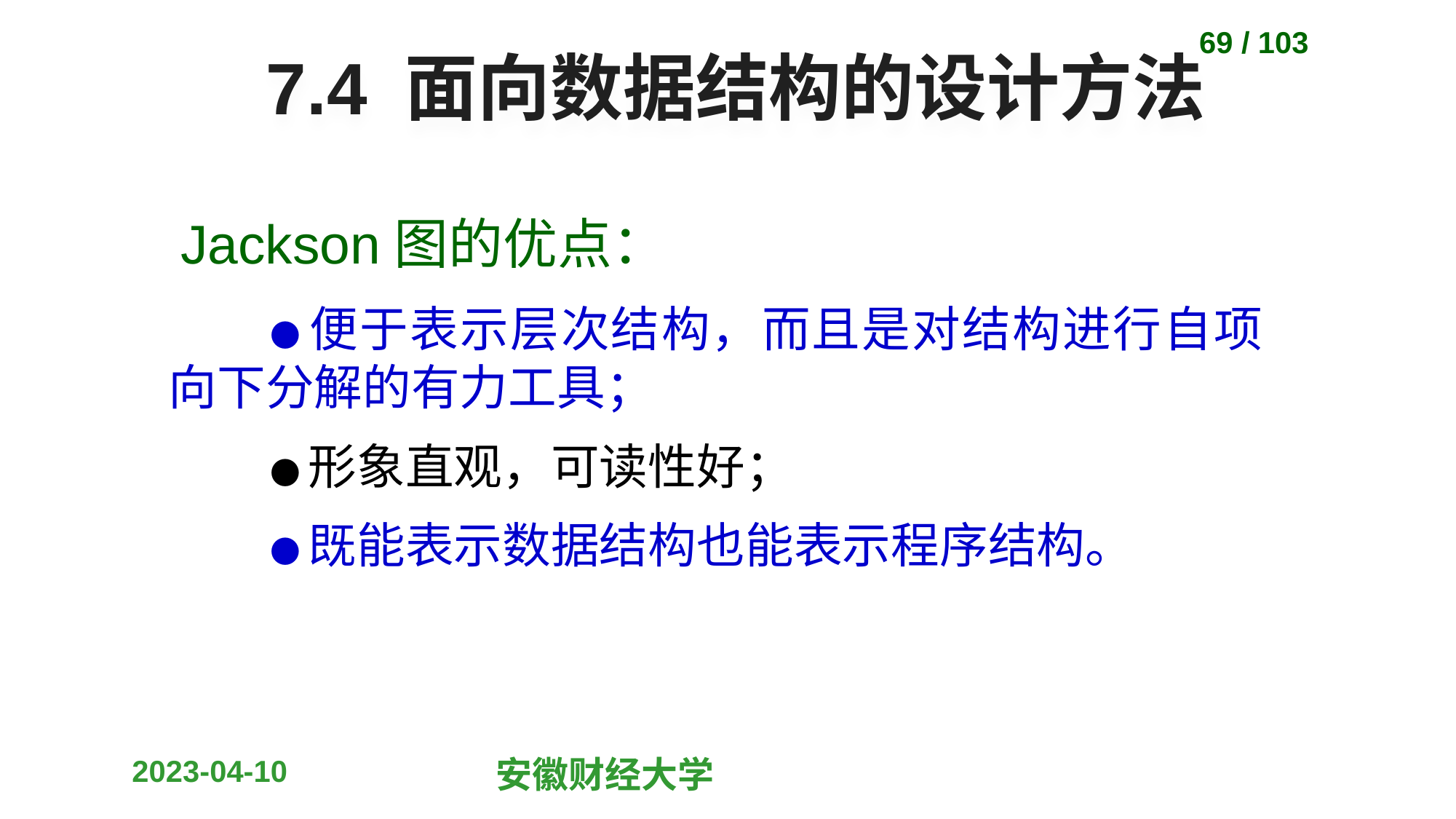

69 / 103
# 7.4 面向数据结构的设计方法
Jackson图的优点：
●便于表示层次结构，而且是对结构进行自项向下分解的有力工具；
●形象直观，可读性好；
●既能表示数据结构也能表示程序结构。
2023-04-10
安徽财经大学